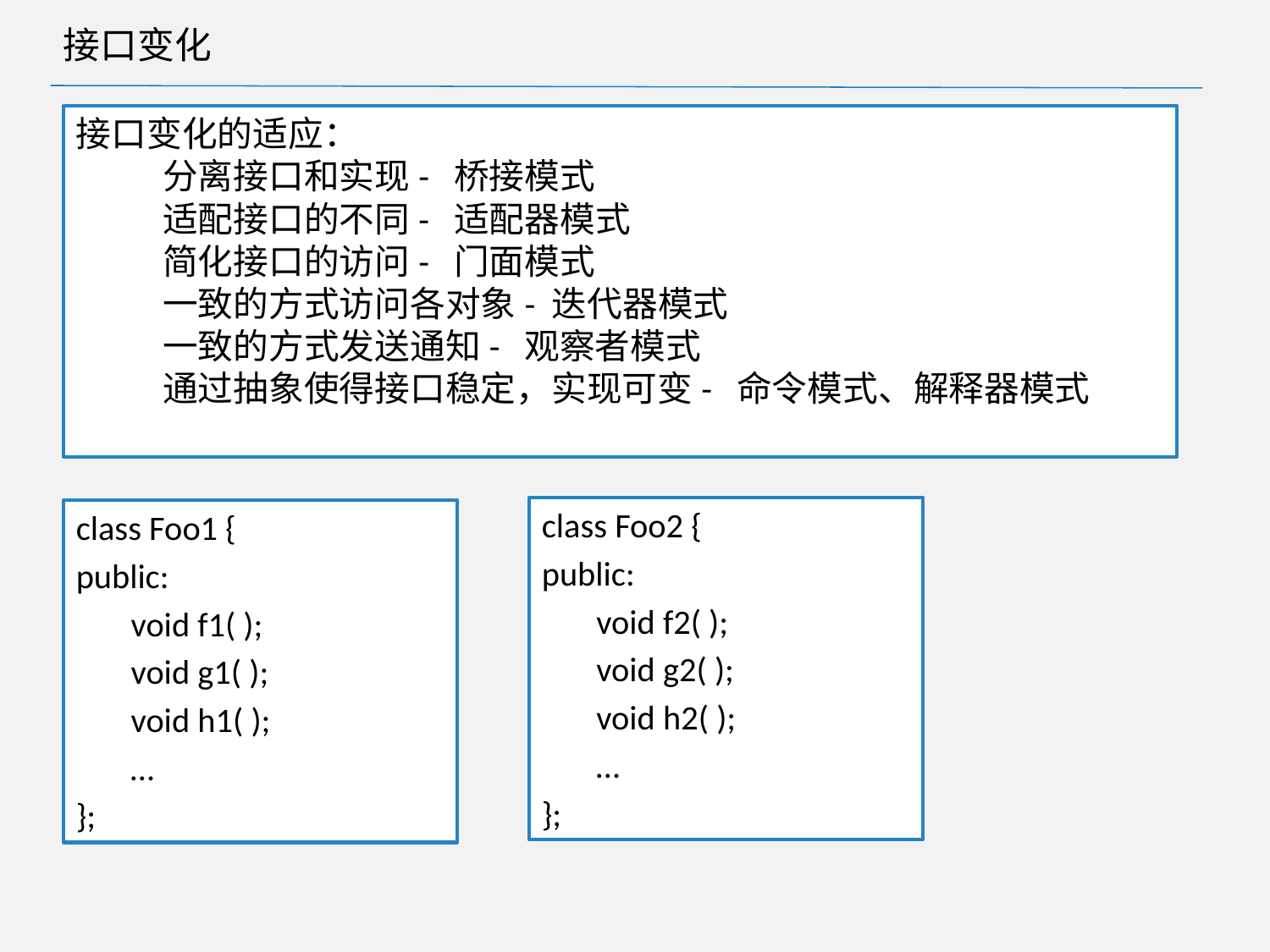

# 接口变化
接口变化的适应：
          分离接口和实现-  桥接模式
          适配接口的不同-  适配器模式
          简化接口的访问-  门面模式
          一致的方式访问各对象- 迭代器模式
          一致的方式发送通知-  观察者模式
          通过抽象使得接口稳定，实现可变-  命令模式、解释器模式

class Foo2 {
public:
       void f2( );
       void g2( );
       void h2( );
       …
};
class Foo1 {
public:
       void f1( );
       void g1( );
       void h1( );
       …
};